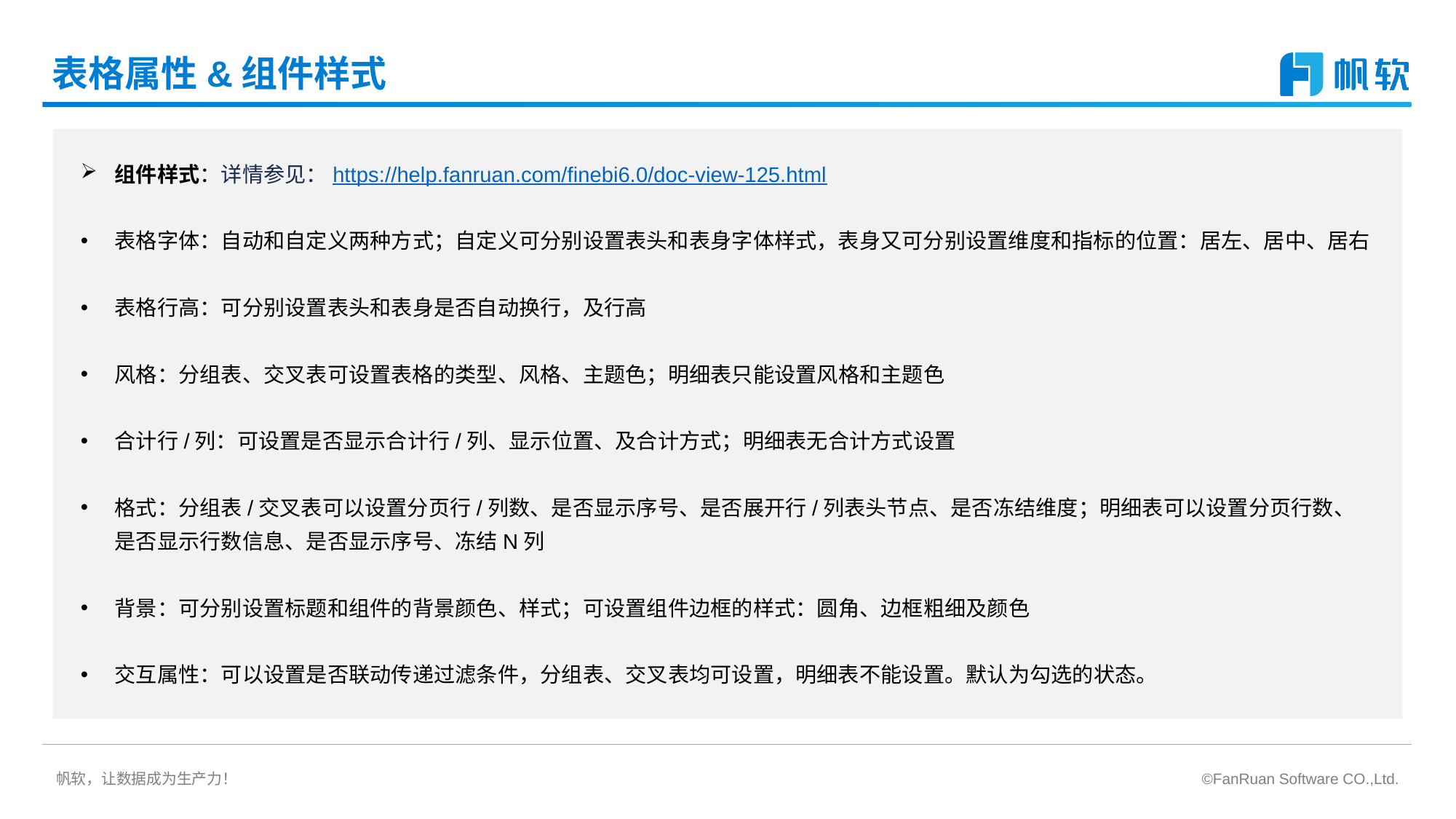

# 表格属性&组件样式

组件样式：详情参见：https://help.fanruan.com/finebi6.0/doc-view-125.html

表格字体：自动和自定义两种方式；自定义可分别设置表头和表身字体样式，表身又可分别设置维度和指标的位置：居左、居中、居右

表格行高：可分别设置表头和表身是否自动换行，及行高

风格：分组表、交叉表可设置表格的类型、风格、主题色；明细表只能设置风格和主题色

合计行/列：可设置是否显示合计行/列、显示位置、及合计方式；明细表无合计方式设置

格式：分组表/交叉表可以设置分页行/列数、是否显示序号、是否展开行/列表头节点、是否冻结维度；明细表可以设置分页行数、是否显示行数信息、是否显示序号、冻结N列

背景：可分别设置标题和组件的背景颜色、样式；可设置组件边框的样式：圆角、边框粗细及颜色

交互属性：可以设置是否联动传递过滤条件，分组表、交叉表均可设置，明细表不能设置。默认为勾选的状态。